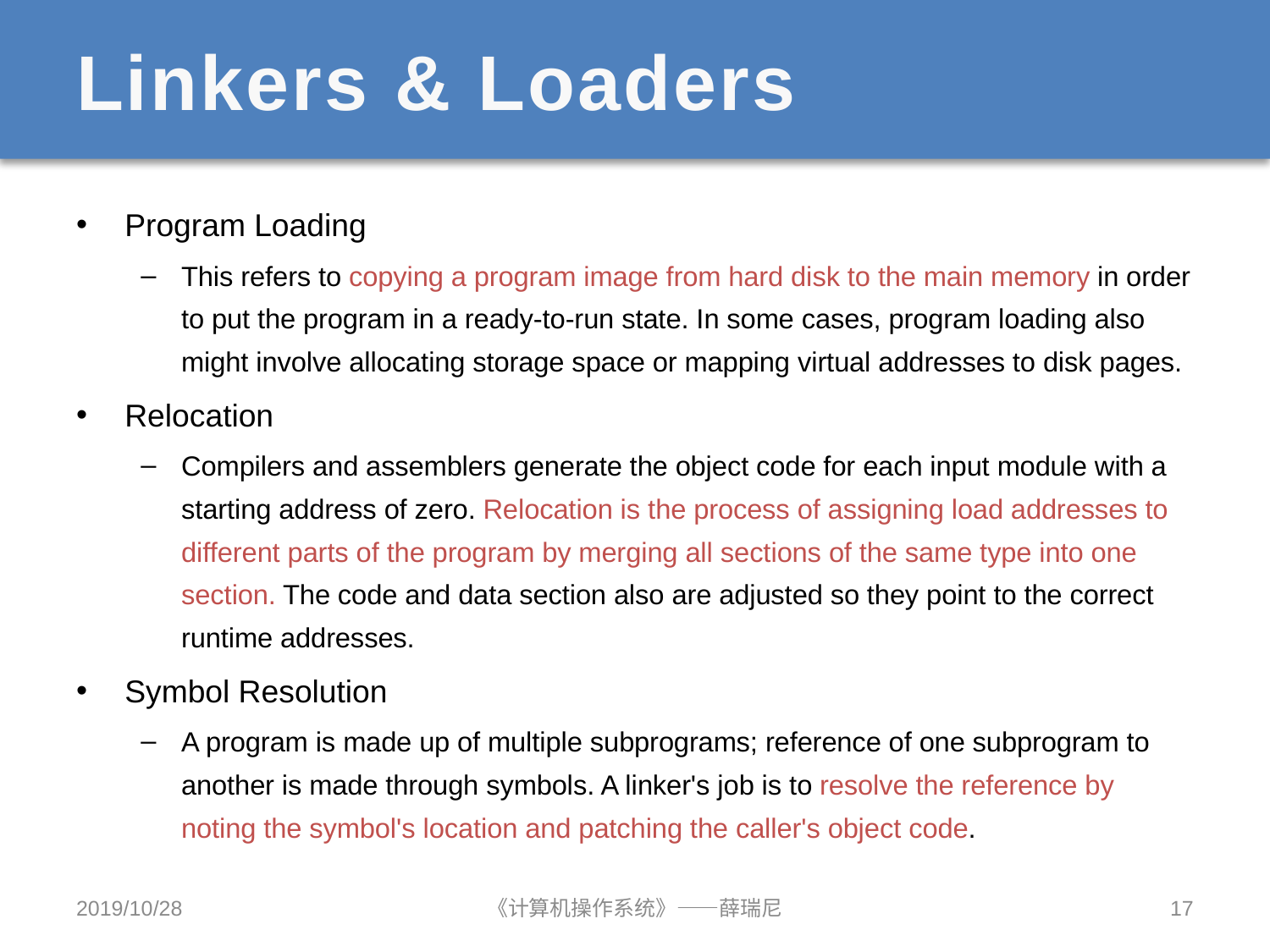

# Linkers & Loaders
Program Loading
This refers to copying a program image from hard disk to the main memory in order to put the program in a ready-to-run state. In some cases, program loading also might involve allocating storage space or mapping virtual addresses to disk pages.
Relocation
Compilers and assemblers generate the object code for each input module with a starting address of zero. Relocation is the process of assigning load addresses to different parts of the program by merging all sections of the same type into one section. The code and data section also are adjusted so they point to the correct runtime addresses.
Symbol Resolution
A program is made up of multiple subprograms; reference of one subprogram to another is made through symbols. A linker's job is to resolve the reference by noting the symbol's location and patching the caller's object code.
2019/10/28
《计算机操作系统》——薛瑞尼
17